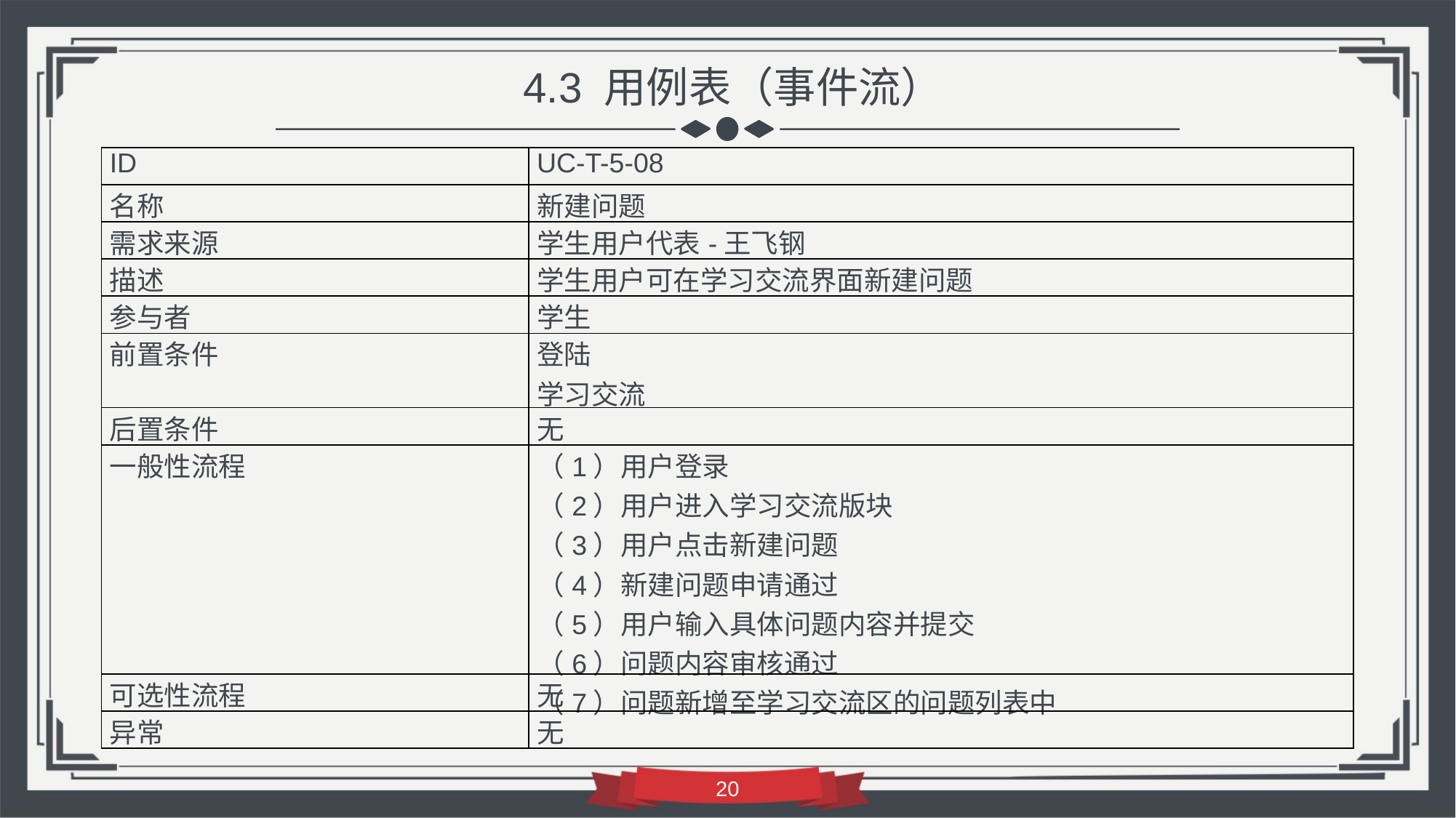

4.3 用例表（事件流）

| ID | UC-T-5-08 |
| --- | --- |
| 名称 | 新建问题 |
| 需求来源 | 学生用户代表-王飞钢 |
| 描述 | 学生用户可在学习交流界面新建问题 |
| 参与者 | 学生 |
| 前置条件 | 登陆 学习交流 |
| 后置条件 | 无 |
| 一般性流程 | （1）用户登录 （2）用户进入学习交流版块 （3）用户点击新建问题 （4）新建问题申请通过 （5）用户输入具体问题内容并提交 （6）问题内容审核通过 （7）问题新增至学习交流区的问题列表中 |
| 可选性流程 | 无 |
| 异常 | 无 |